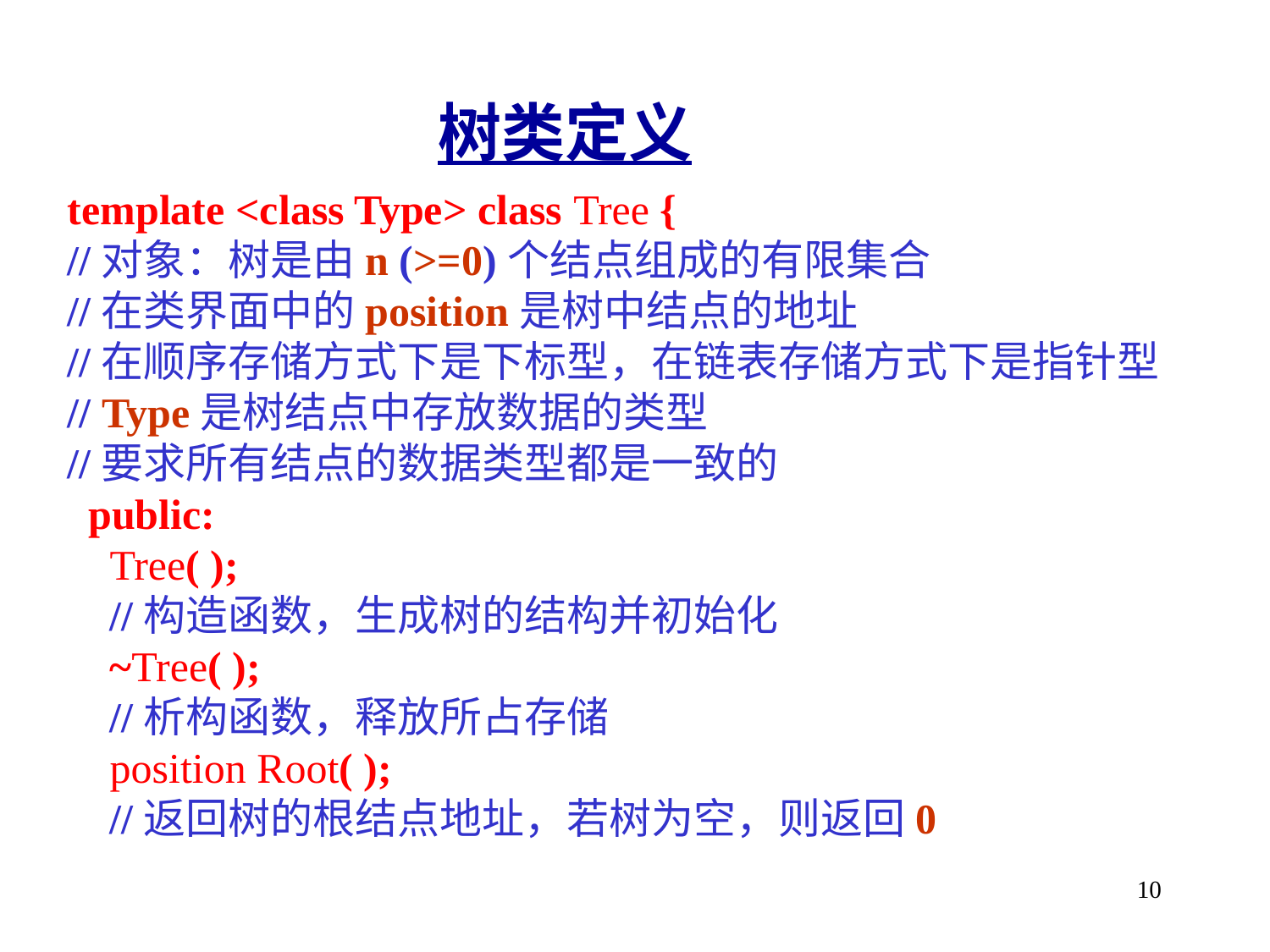

树类定义
template <class Type> class Tree {
//对象：树是由n (>=0)个结点组成的有限集合
//在类界面中的position是树中结点的地址
//在顺序存储方式下是下标型，在链表存储方式下是指针型
// Type是树结点中存放数据的类型
//要求所有结点的数据类型都是一致的
  public:
    Tree( );
    //构造函数，生成树的结构并初始化
    ~Tree( );
    //析构函数，释放所占存储
    position Root( );
    //返回树的根结点地址，若树为空，则返回0

10